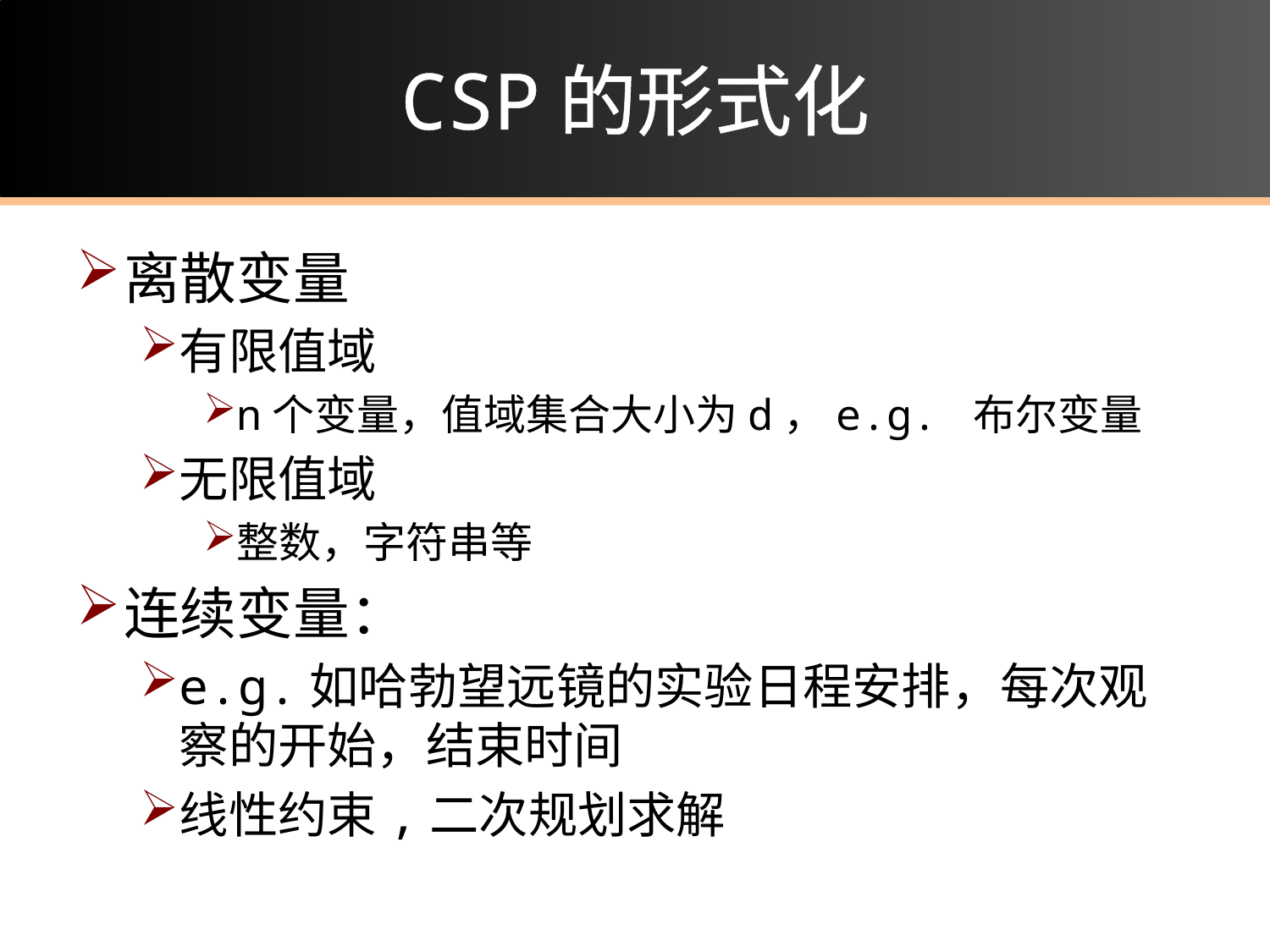

# CSP的形式化
离散变量
有限值域
n个变量，值域集合大小为d，e.g. 布尔变量
无限值域
整数，字符串等
连续变量：
e.g.如哈勃望远镜的实验日程安排，每次观察的开始，结束时间
线性约束,二次规划求解